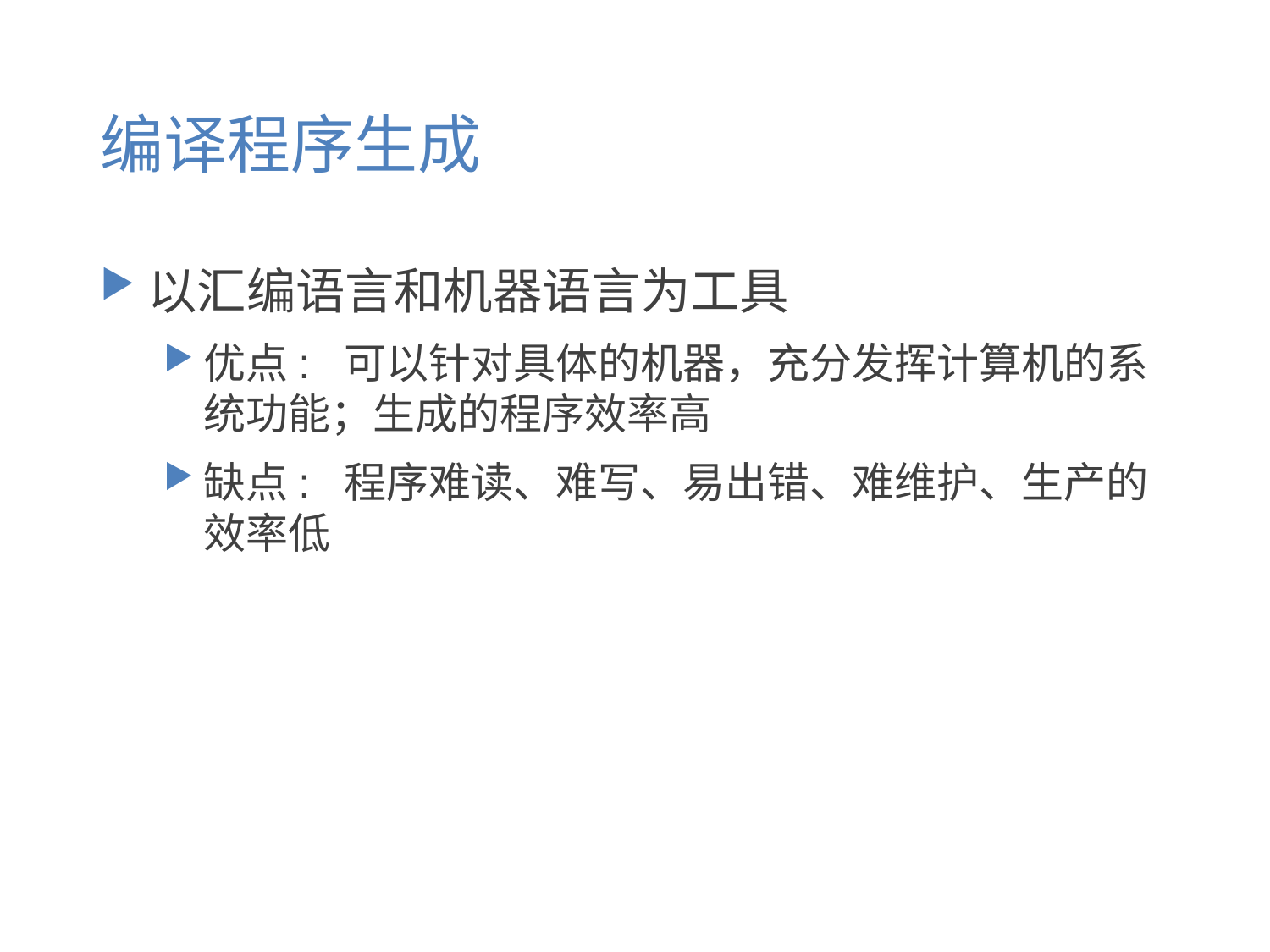

# 编译程序生成
以汇编语言和机器语言为工具
优点:  可以针对具体的机器，充分发挥计算机的系统功能；生成的程序效率高
缺点:  程序难读、难写、易出错、难维护、生产的效率低